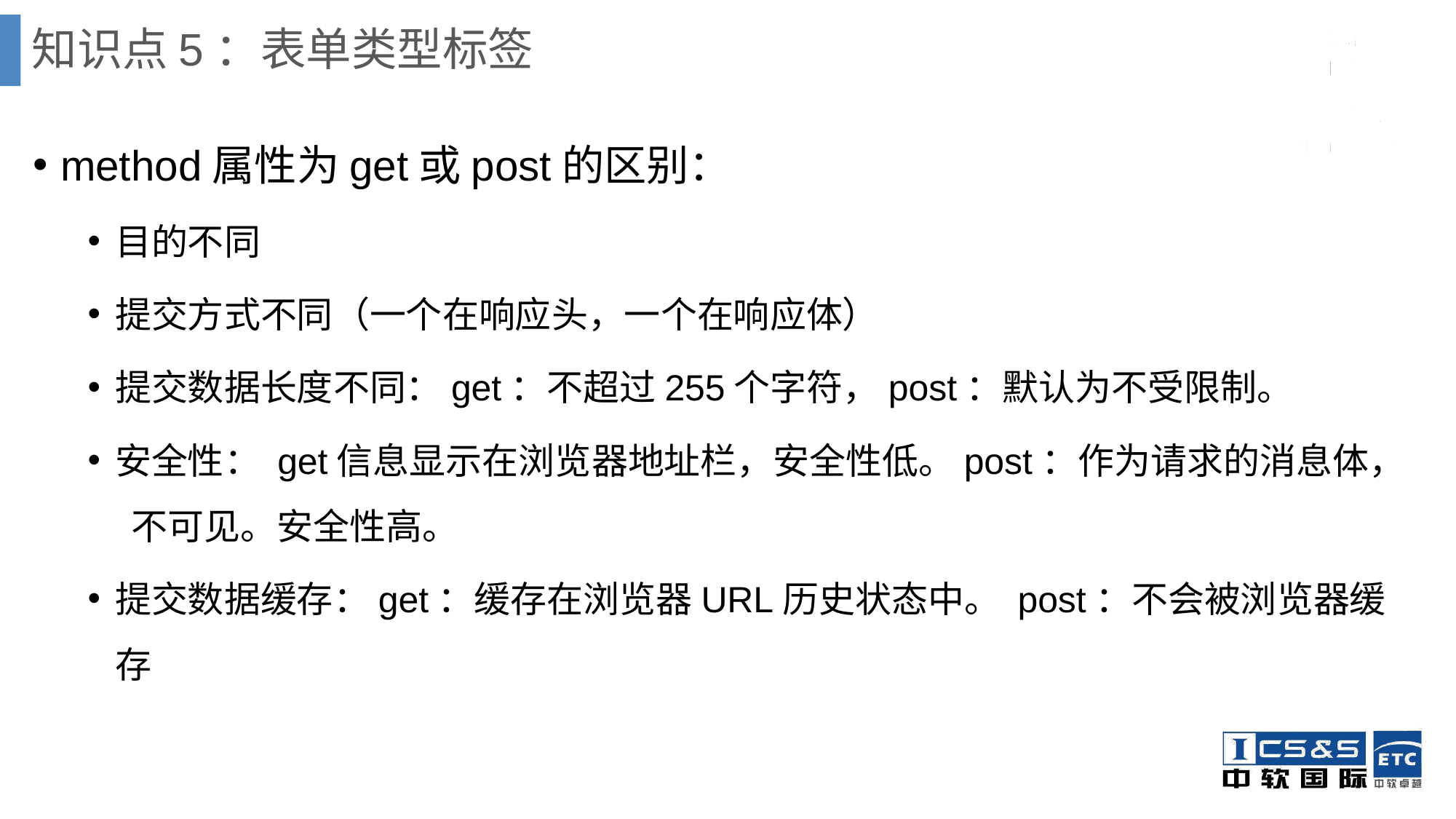

# 知识点5：表单类型标签
method属性为get或post的区别：
目的不同
提交方式不同（一个在响应头，一个在响应体）
提交数据长度不同：get：不超过255个字符，post：默认为不受限制。
安全性： get信息显示在浏览器地址栏，安全性低。post：作为请求的消息体，    不可见。安全性高。
提交数据缓存：get：缓存在浏览器URL历史状态中。 post：不会被浏览器缓存